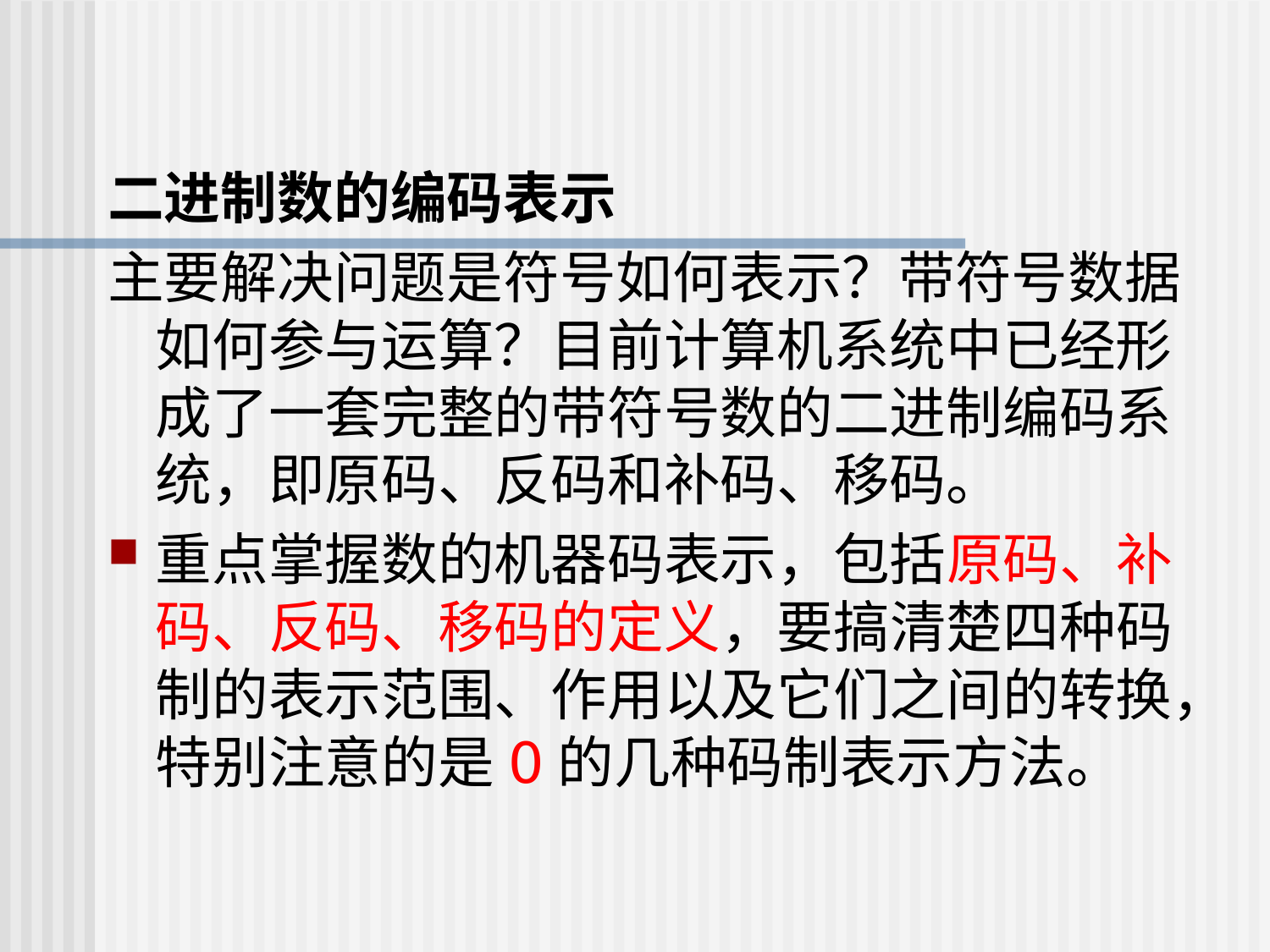

二进制数的编码表示
主要解决问题是符号如何表示？带符号数据如何参与运算？目前计算机系统中已经形成了一套完整的带符号数的二进制编码系统，即原码、反码和补码、移码。
重点掌握数的机器码表示，包括原码、补码、反码、移码的定义，要搞清楚四种码制的表示范围、作用以及它们之间的转换，特别注意的是0的几种码制表示方法。